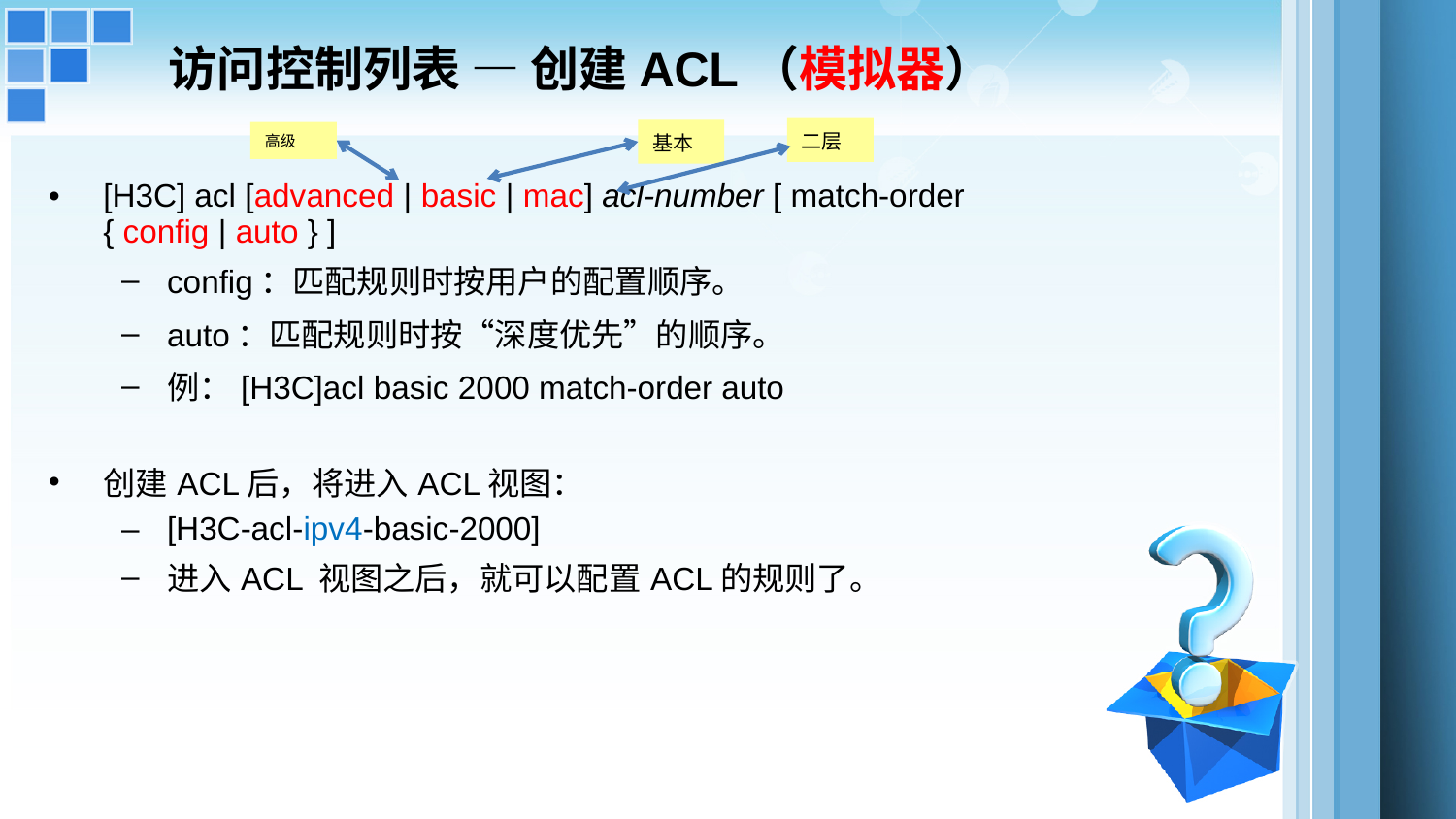

访问控制列表 — 创建ACL（模拟器）
二层
基本
高级
[H3C] acl [advanced | basic | mac] acl-number [ match-order { config | auto } ]
config：匹配规则时按用户的配置顺序。
auto：匹配规则时按“深度优先”的顺序。
例：[H3C]acl basic 2000 match-order auto

创建ACL后，将进入ACL视图：
[H3C-acl-ipv4-basic-2000]
进入ACL 视图之后，就可以配置ACL的规则了。